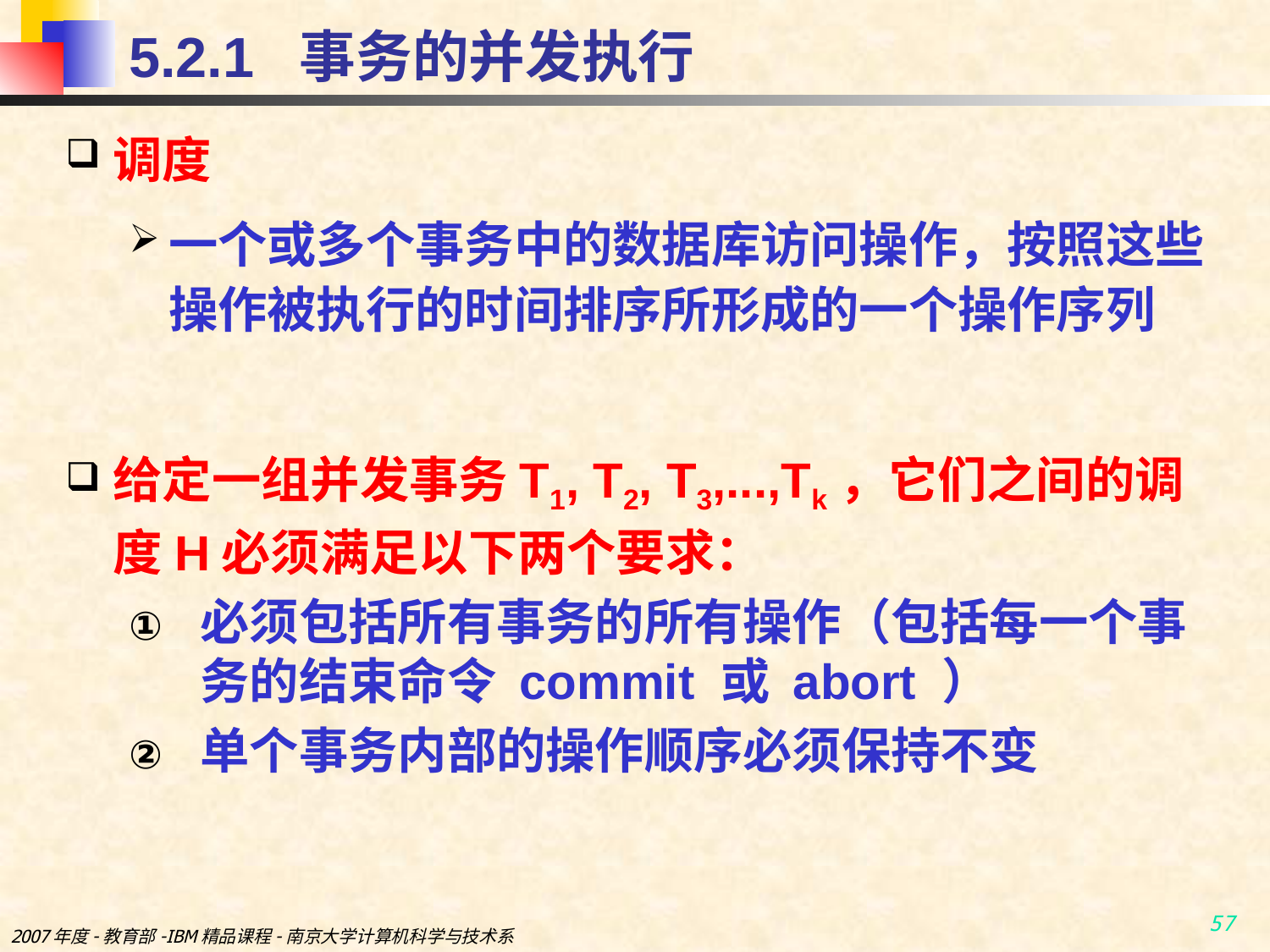

# 5.2.1  事务的并发执行
调度
一个或多个事务中的数据库访问操作，按照这些操作被执行的时间排序所形成的一个操作序列

给定一组并发事务T1, T2, T3,...,Tk，它们之间的调度H必须满足以下两个要求：
必须包括所有事务的所有操作（包括每一个事务的结束命令 commit 或 abort ）
单个事务内部的操作顺序必须保持不变
57